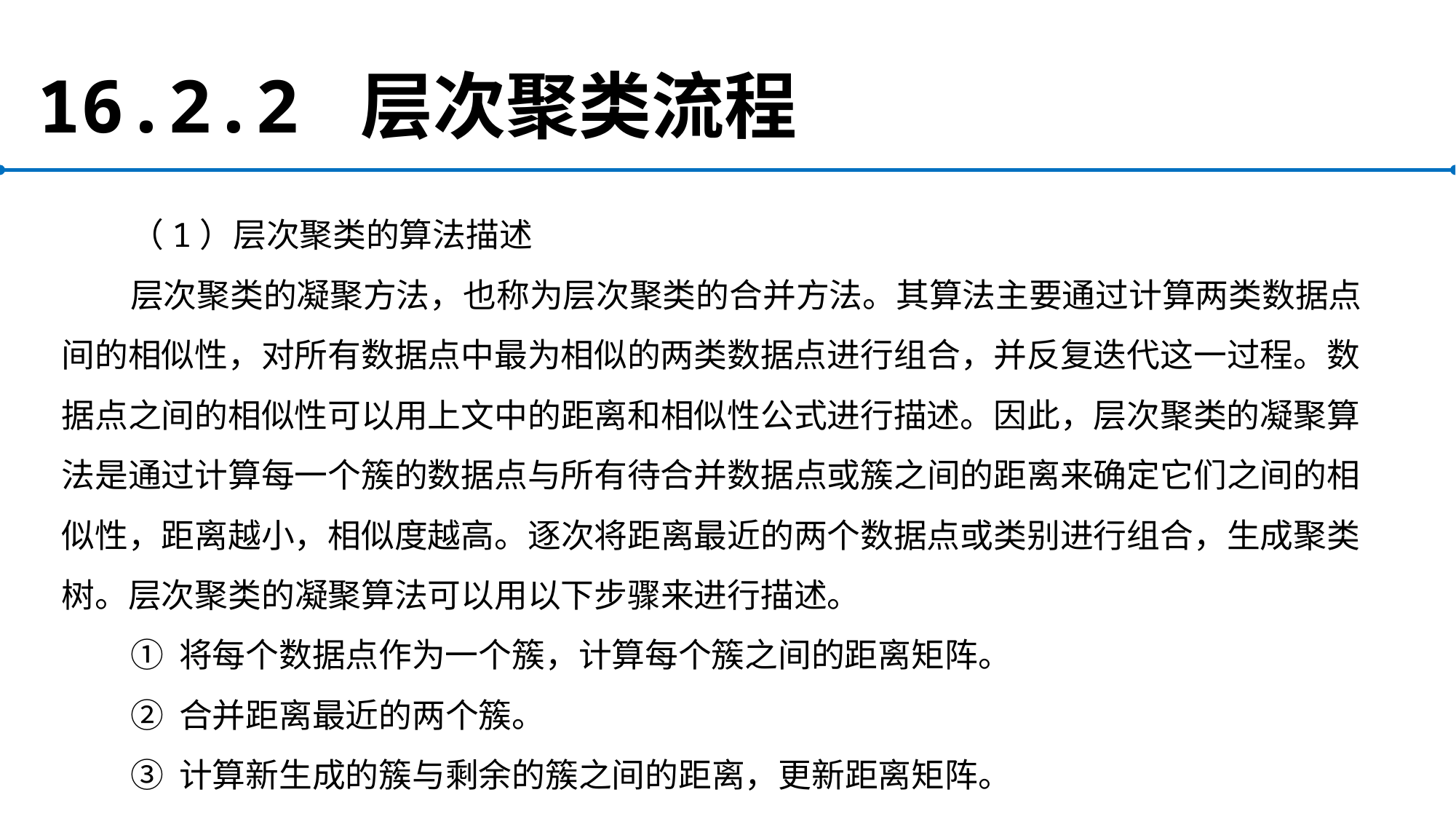

# 16.2.2 层次聚类流程
（1）层次聚类的算法描述
层次聚类的凝聚方法，也称为层次聚类的合并方法。其算法主要通过计算两类数据点间的相似性，对所有数据点中最为相似的两类数据点进行组合，并反复迭代这一过程。数据点之间的相似性可以用上文中的距离和相似性公式进行描述。因此，层次聚类的凝聚算法是通过计算每一个簇的数据点与所有待合并数据点或簇之间的距离来确定它们之间的相似性，距离越小，相似度越高。逐次将距离最近的两个数据点或类别进行组合，生成聚类树。层次聚类的凝聚算法可以用以下步骤来进行描述。
① 将每个数据点作为一个簇，计算每个簇之间的距离矩阵。
② 合并距离最近的两个簇。
③ 计算新生成的簇与剩余的簇之间的距离，更新距离矩阵。